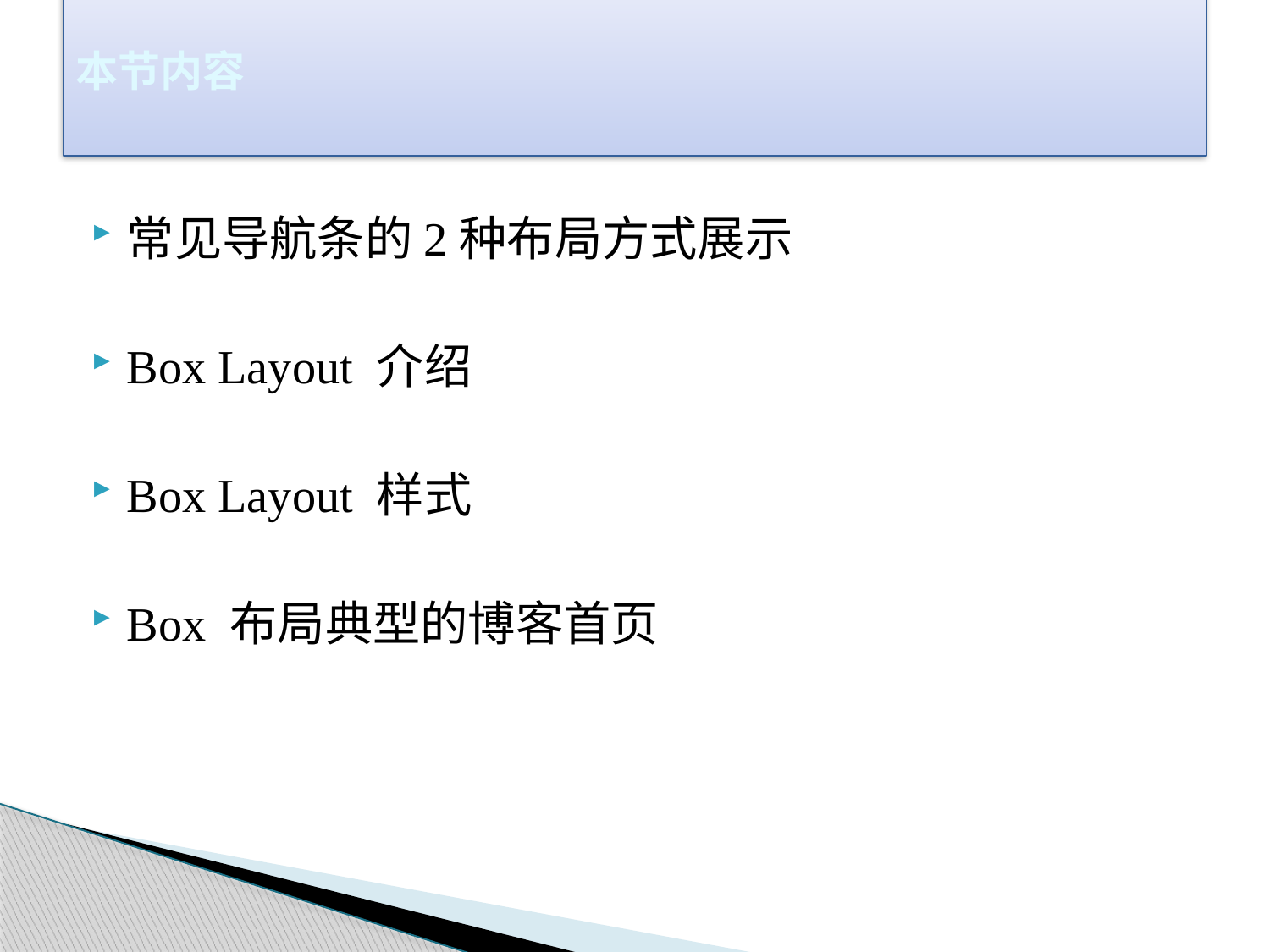

# 本节内容

常见导航条的2种布局方式展示

Box Layout 介绍

Box Layout 样式

Box 布局典型的博客首页